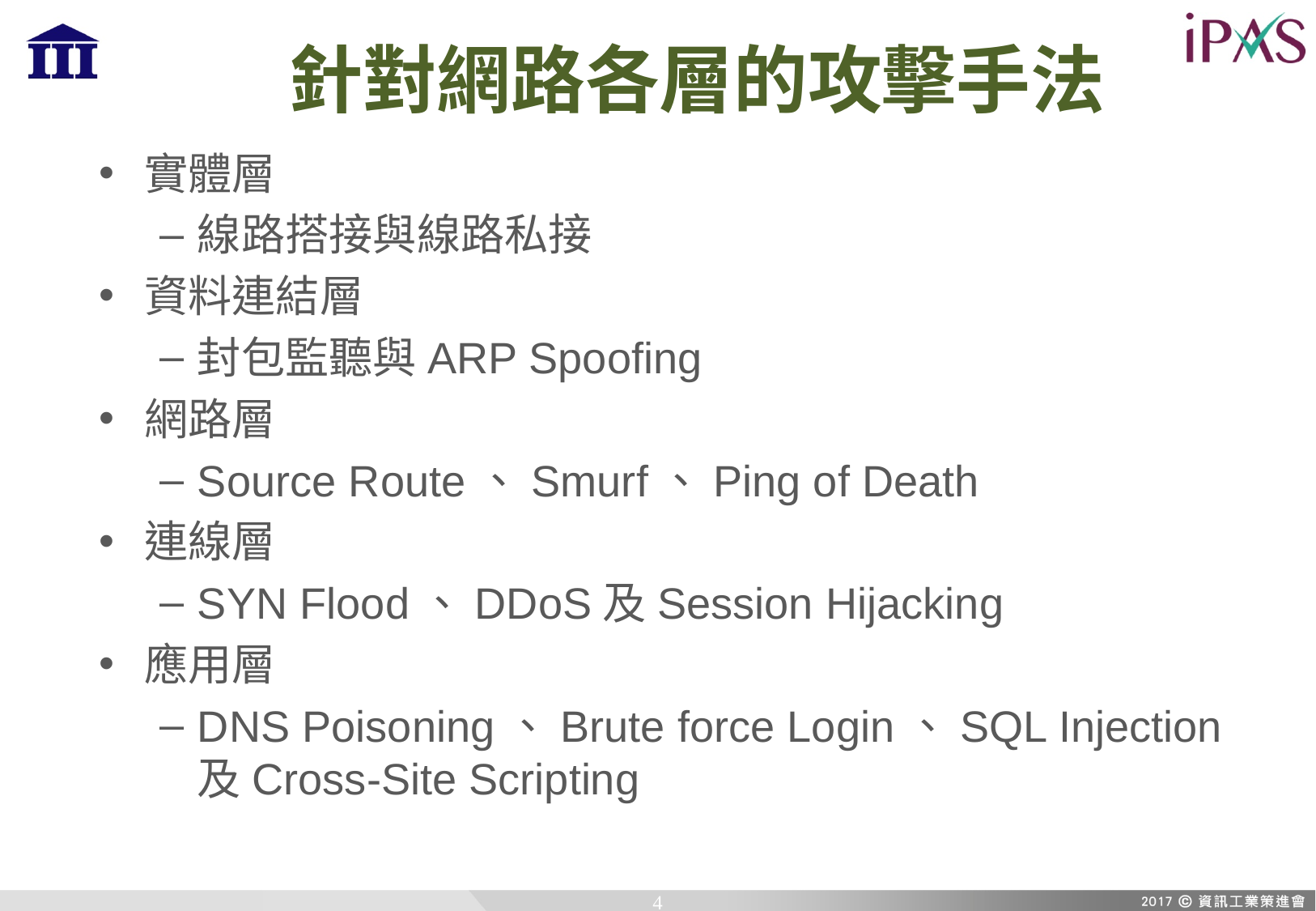

# 針對網路各層的攻擊手法
實體層
線路搭接與線路私接
資料連結層
封包監聽與ARP Spoofing
網路層
Source Route、Smurf、Ping of Death
連線層
SYN Flood、DDoS及Session Hijacking
應用層
DNS Poisoning、Brute force Login、SQL Injection及Cross-Site Scripting
4